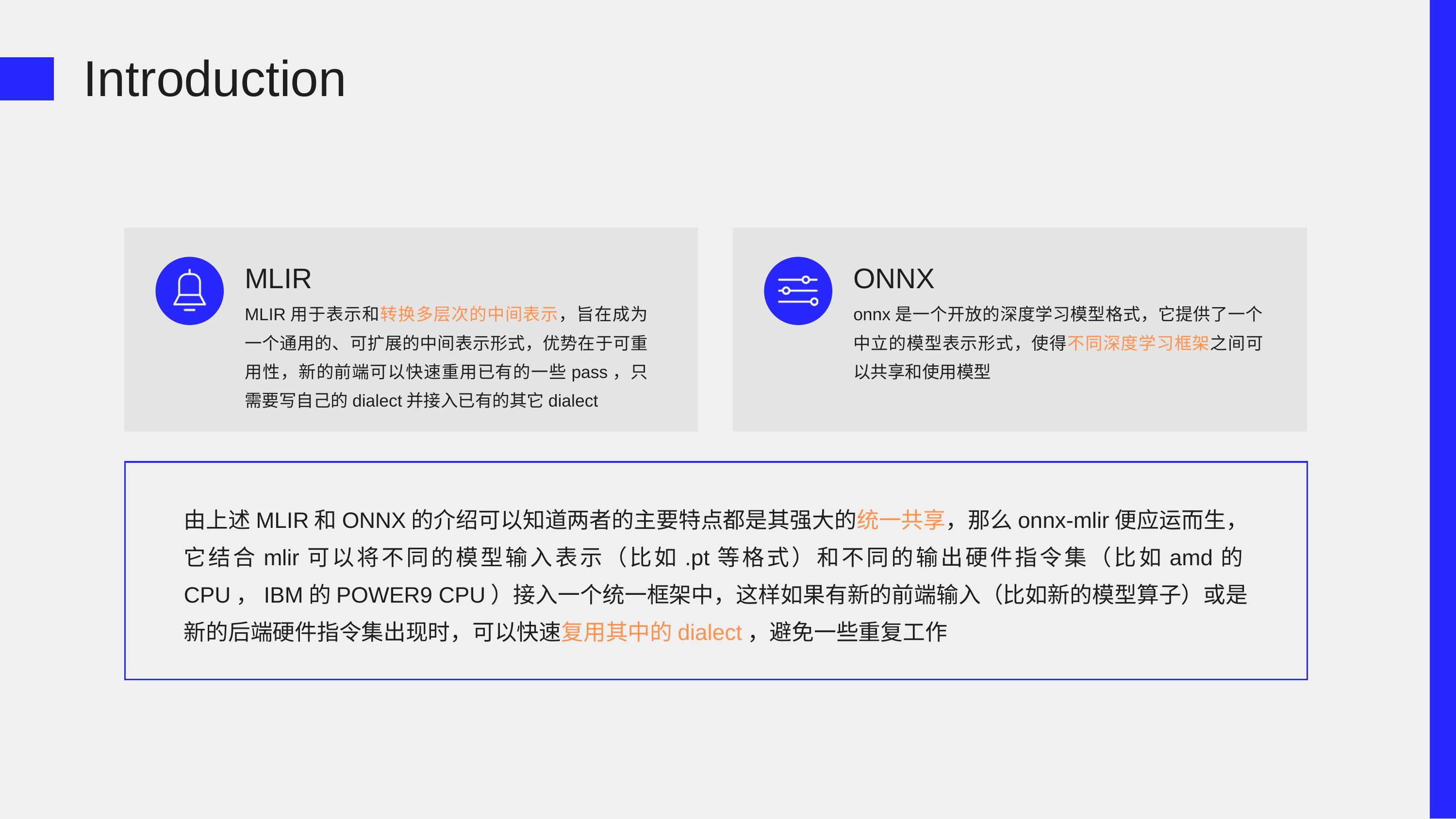

Introduction

MLIR
ONNX

MLIR用于表示和转换多层次的中间表示，旨在成为一个通用的、可扩展的中间表示形式，优势在于可重用性，新的前端可以快速重用已有的一些pass，只需要写自己的dialect并接入已有的其它dialect
onnx是一个开放的深度学习模型格式，它提供了一个中立的模型表示形式，使得不同深度学习框架之间可以共享和使用模型

由上述MLIR和ONNX的介绍可以知道两者的主要特点都是其强大的统一共享，那么onnx-mlir便应运而生，它结合mlir可以将不同的模型输入表示（比如.pt等格式）和不同的输出硬件指令集（比如amd的CPU，IBM的POWER9 CPU）接入一个统一框架中，这样如果有新的前端输入（比如新的模型算子）或是新的后端硬件指令集出现时，可以快速复用其中的dialect，避免一些重复工作